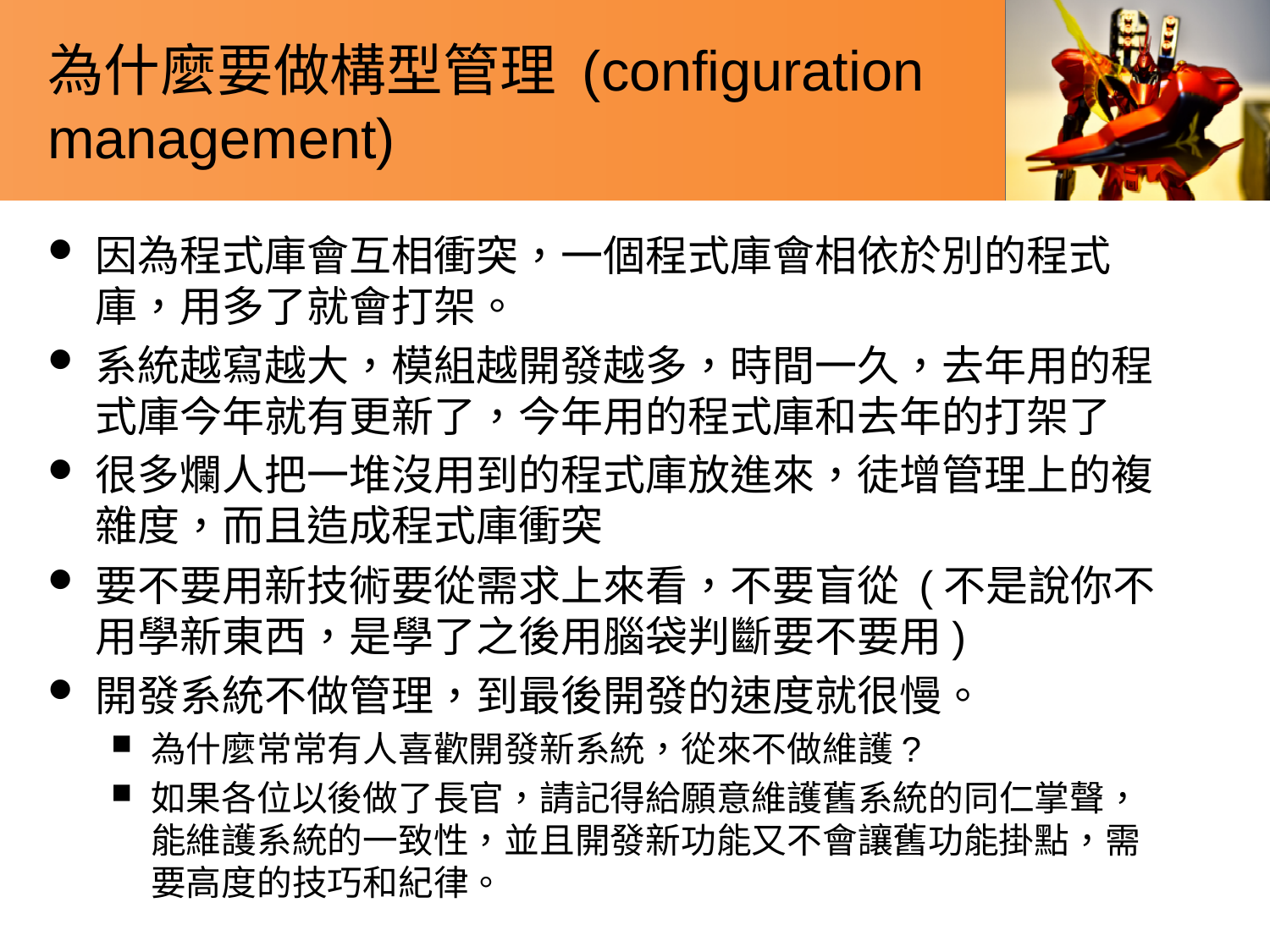

# 為什麼要做構型管理 (configuration management)
因為程式庫會互相衝突，一個程式庫會相依於別的程式庫，用多了就會打架。
系統越寫越大，模組越開發越多，時間一久，去年用的程式庫今年就有更新了，今年用的程式庫和去年的打架了
很多爛人把一堆沒用到的程式庫放進來，徒增管理上的複雜度，而且造成程式庫衝突
要不要用新技術要從需求上來看，不要盲從 (不是說你不用學新東西，是學了之後用腦袋判斷要不要用)
開發系統不做管理，到最後開發的速度就很慢。
為什麼常常有人喜歡開發新系統，從來不做維護?
如果各位以後做了長官，請記得給願意維護舊系統的同仁掌聲，能維護系統的一致性，並且開發新功能又不會讓舊功能掛點，需要高度的技巧和紀律。